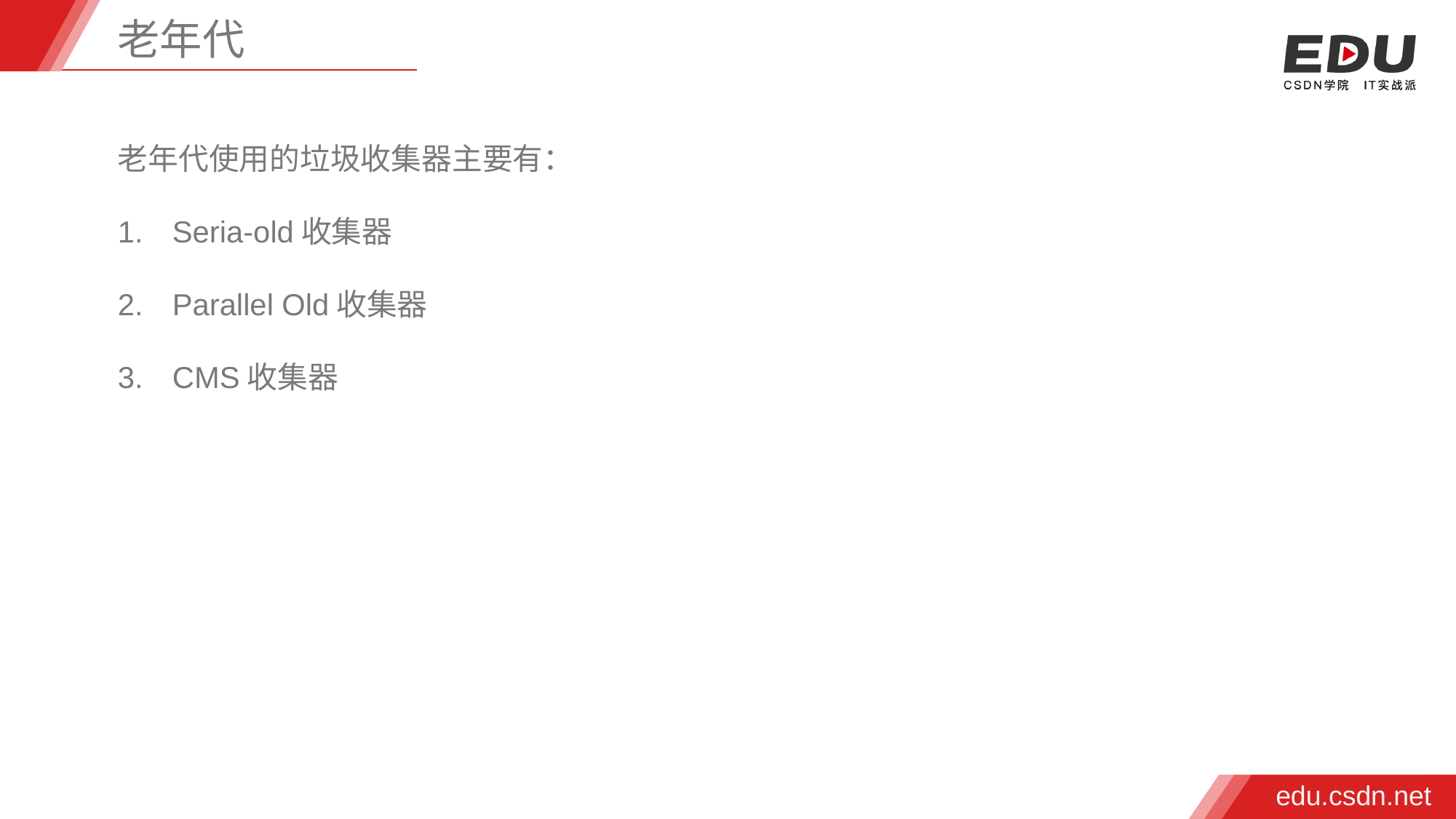

老年代
老年代使用的垃圾收集器主要有：

Seria-old收集器

Parallel Old收集器

CMS收集器
edu.csdn.net